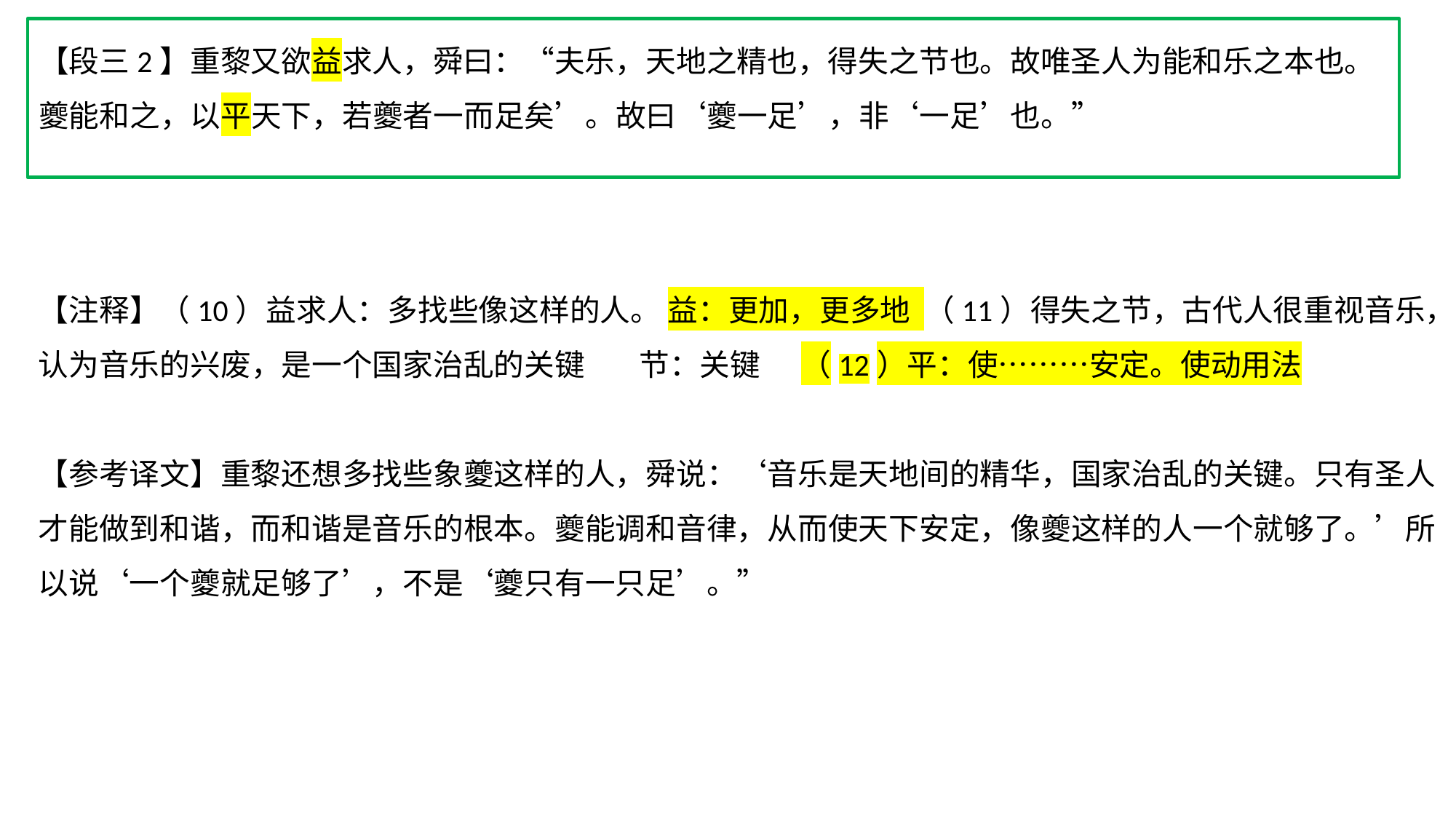

【段三2】重黎又欲益求人，舜曰：“夫乐，天地之精也，得失之节也。故唯圣人为能和乐之本也。夔能和之，以平天下，若夔者一而足矣’。故曰‘夔一足’，非‘一足’也。”

【注释】（10）益求人：多找些像这样的人。 益：更加，更多地  （11）得失之节，古代人很重视音乐，认为音乐的兴废，是一个国家治乱的关键        节：关键      （12）平：使………安定。使动用法

【参考译文】重黎还想多找些象夔这样的人，舜说：‘音乐是天地间的精华，国家治乱的关键。只有圣人才能做到和谐，而和谐是音乐的根本。夔能调和音律，从而使天下安定，像夔这样的人一个就够了。’所以说‘一个夔就足够了’，不是‘夔只有一只足’。”